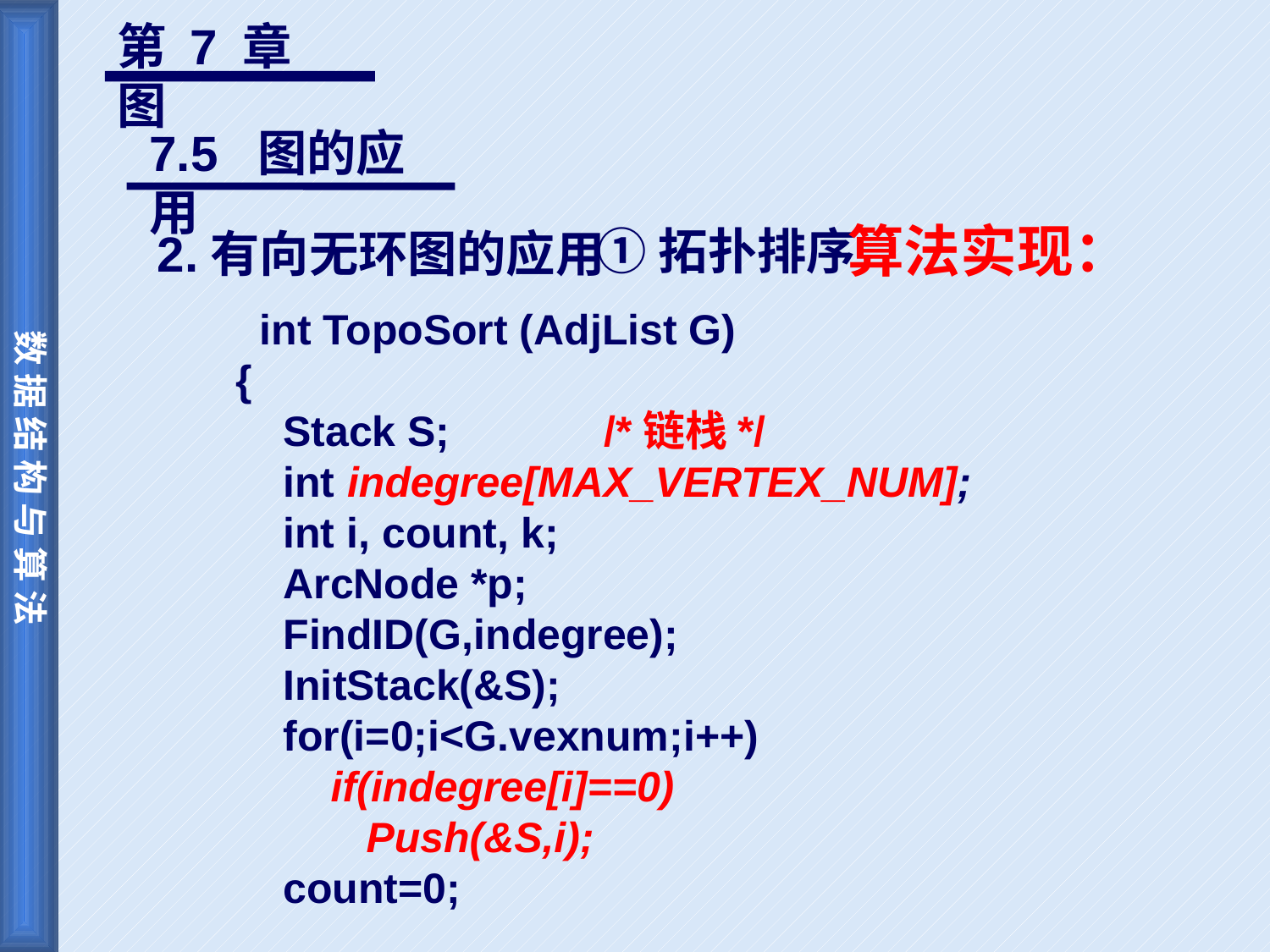

第 7 章  图

7.5  图的应用

算法实现：
①拓扑排序
2.有向无环图的应用
   int TopoSort (AdjList G)
 {
     Stack S;             /*链栈*/
     int indegree[MAX_VERTEX_NUM];
     int i, count, k;
     ArcNode *p;
     FindID(G,indegree);
     InitStack(&S);
     for(i=0;i<G.vexnum;i++)
         if(indegree[i]==0)
            Push(&S,i);
     count=0;
11